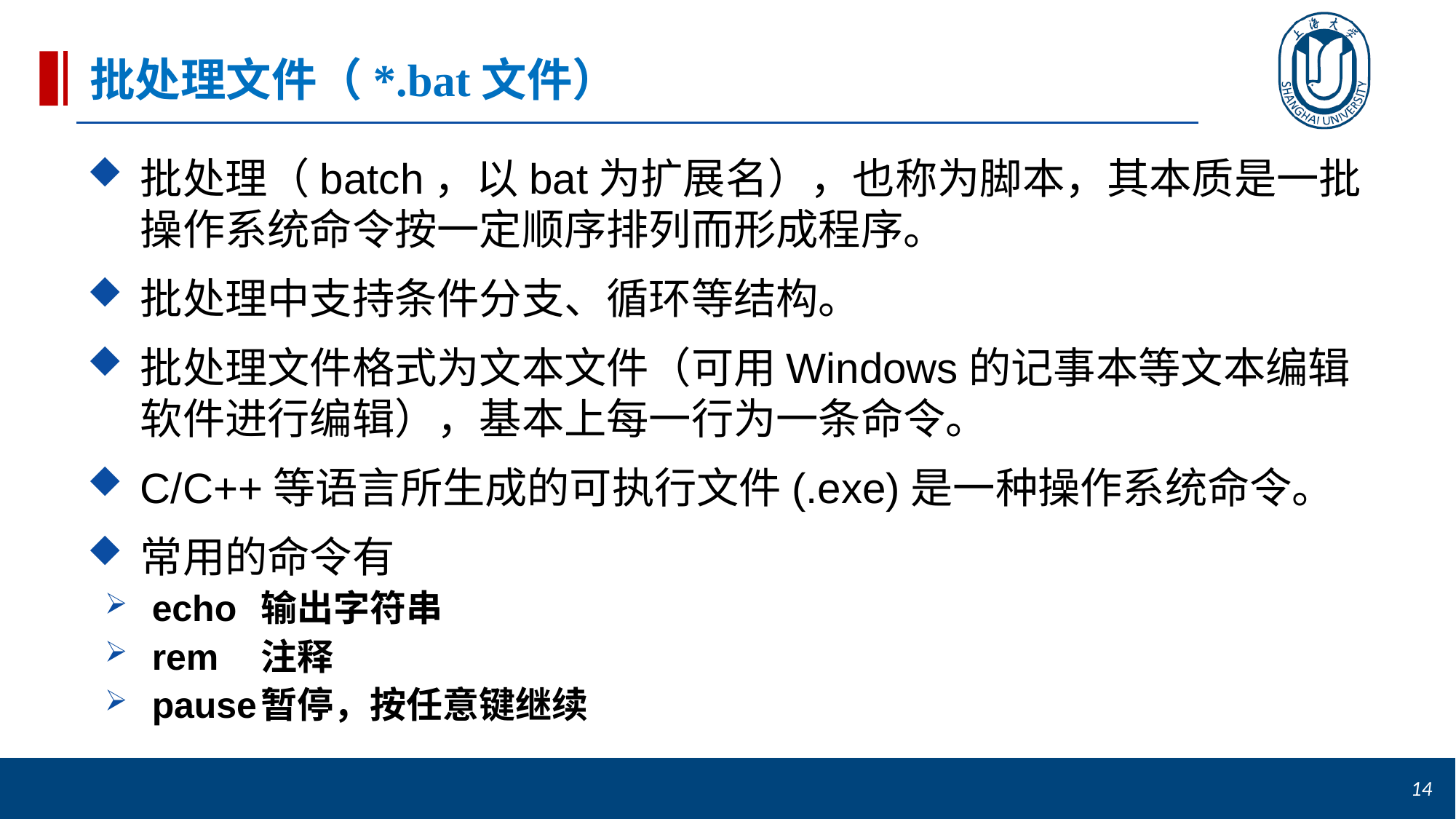

# 批处理文件（*.bat文件）
批处理（batch，以bat为扩展名），也称为脚本，其本质是一批操作系统命令按一定顺序排列而形成程序。
批处理中支持条件分支、循环等结构。
批处理文件格式为文本文件（可用Windows的记事本等文本编辑软件进行编辑），基本上每一行为一条命令。
C/C++等语言所生成的可执行文件(.exe)是一种操作系统命令。
常用的命令有
echo	输出字符串
rem 	注释
pause	暂停，按任意键继续

14